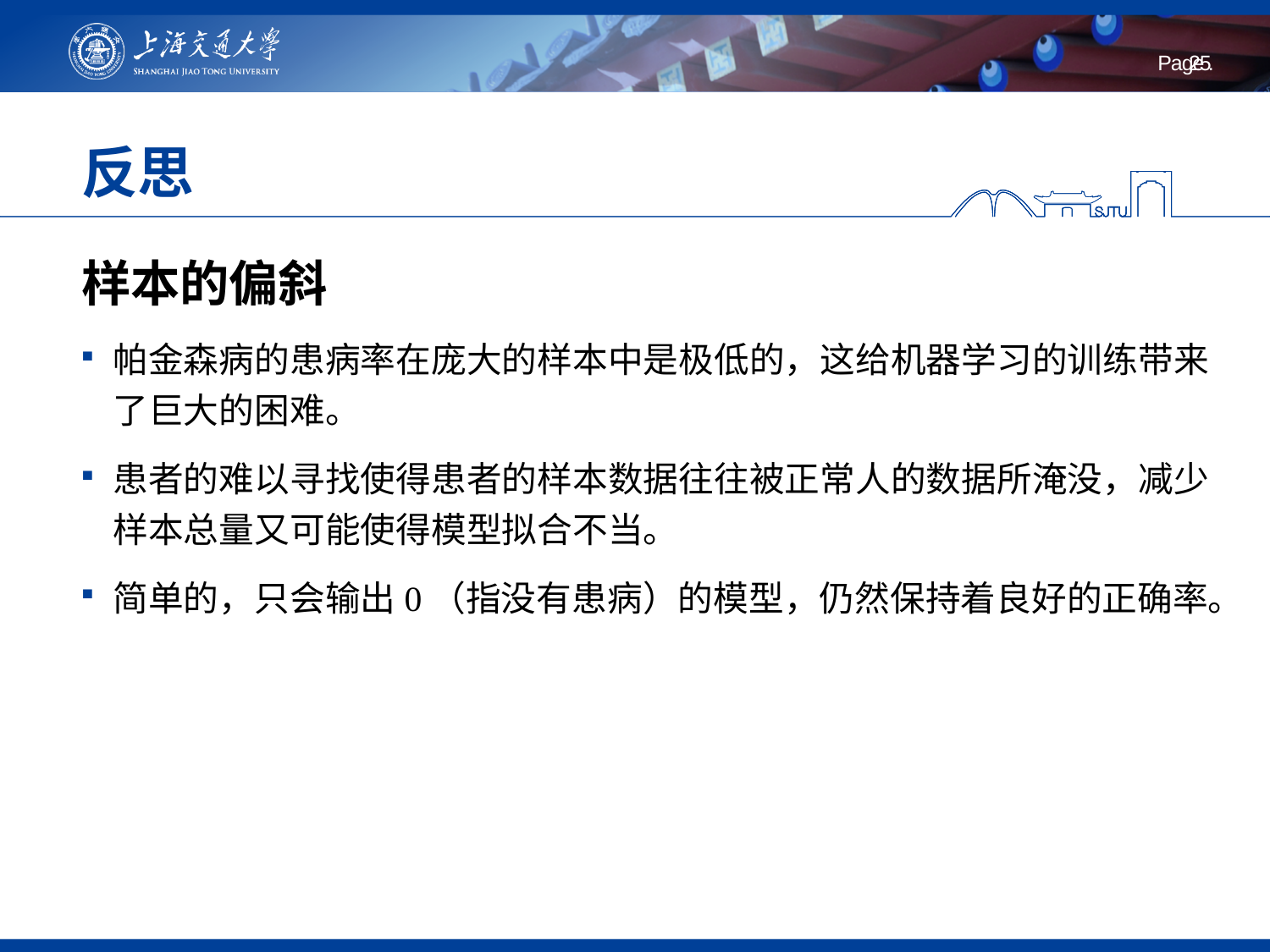

# 反思
样本的偏斜
帕金森病的患病率在庞大的样本中是极低的，这给机器学习的训练带来了巨大的困难。
患者的难以寻找使得患者的样本数据往往被正常人的数据所淹没，减少样本总量又可能使得模型拟合不当。
简单的，只会输出0（指没有患病）的模型，仍然保持着良好的正确率。